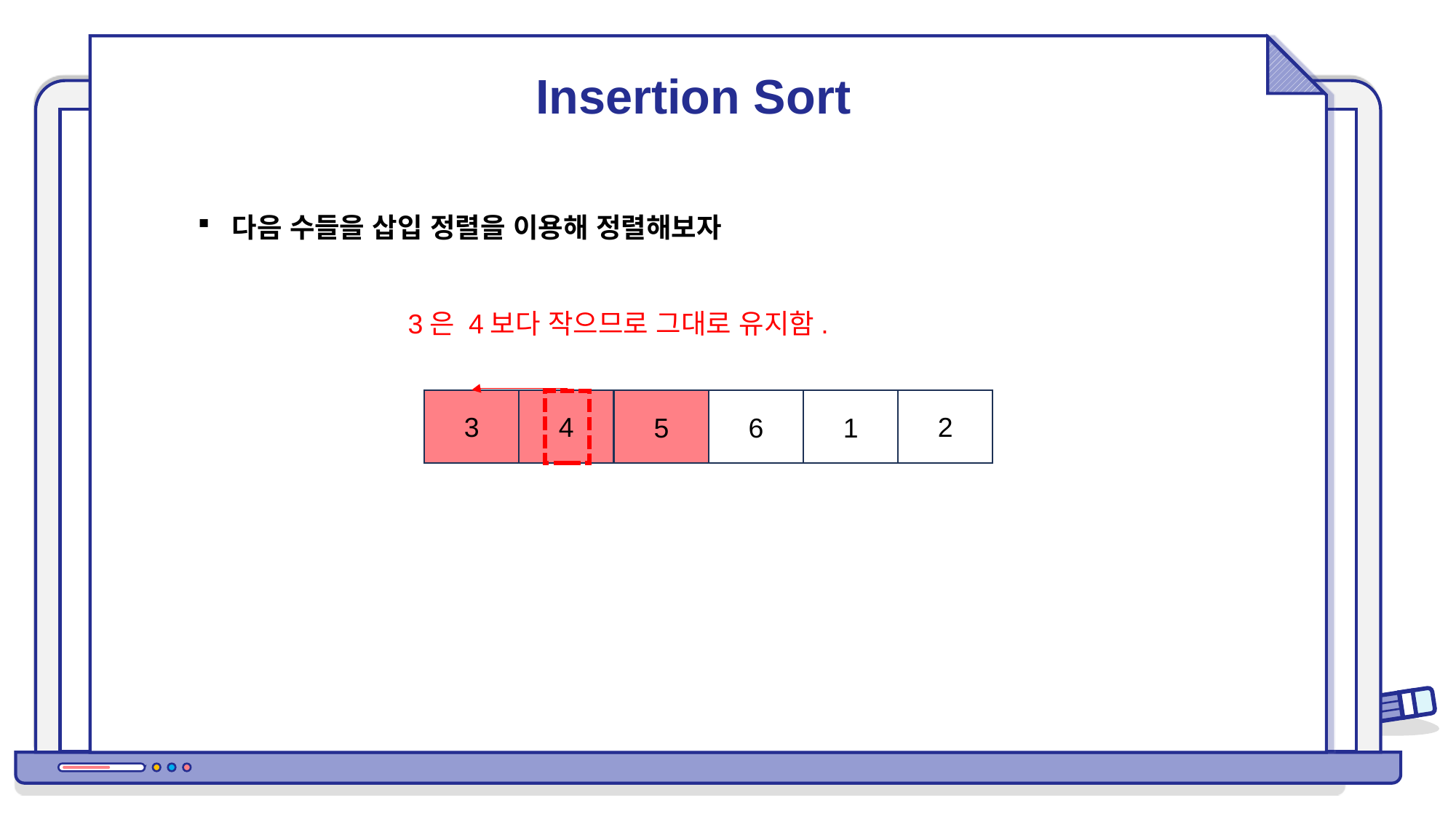

Insertion Sort

다음 수들을 삽입 정렬을 이용해 정렬해보자
3은 4보다 작으므로 그대로 유지함.
3
4
2
1
5
6